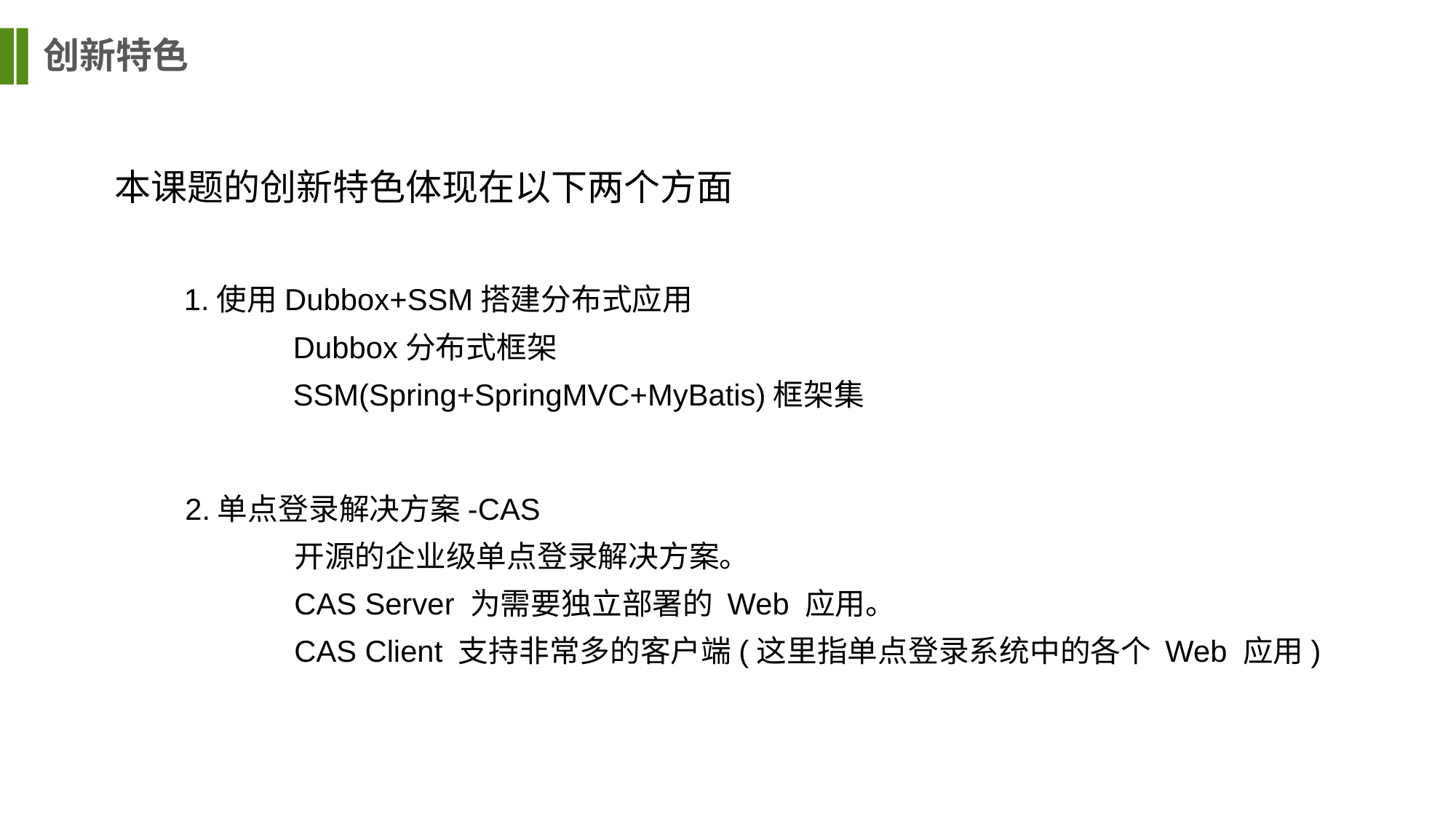

创新特色

本课题的创新特色体现在以下两个方面
1.使用Dubbox+SSM搭建分布式应用
	Dubbox分布式框架
	SSM(Spring+SpringMVC+MyBatis)框架集
2.单点登录解决方案-CAS
	开源的企业级单点登录解决方案。
	CAS Server 为需要独立部署的 Web 应用。
	CAS Client 支持非常多的客户端(这里指单点登录系统中的各个 Web 应用)